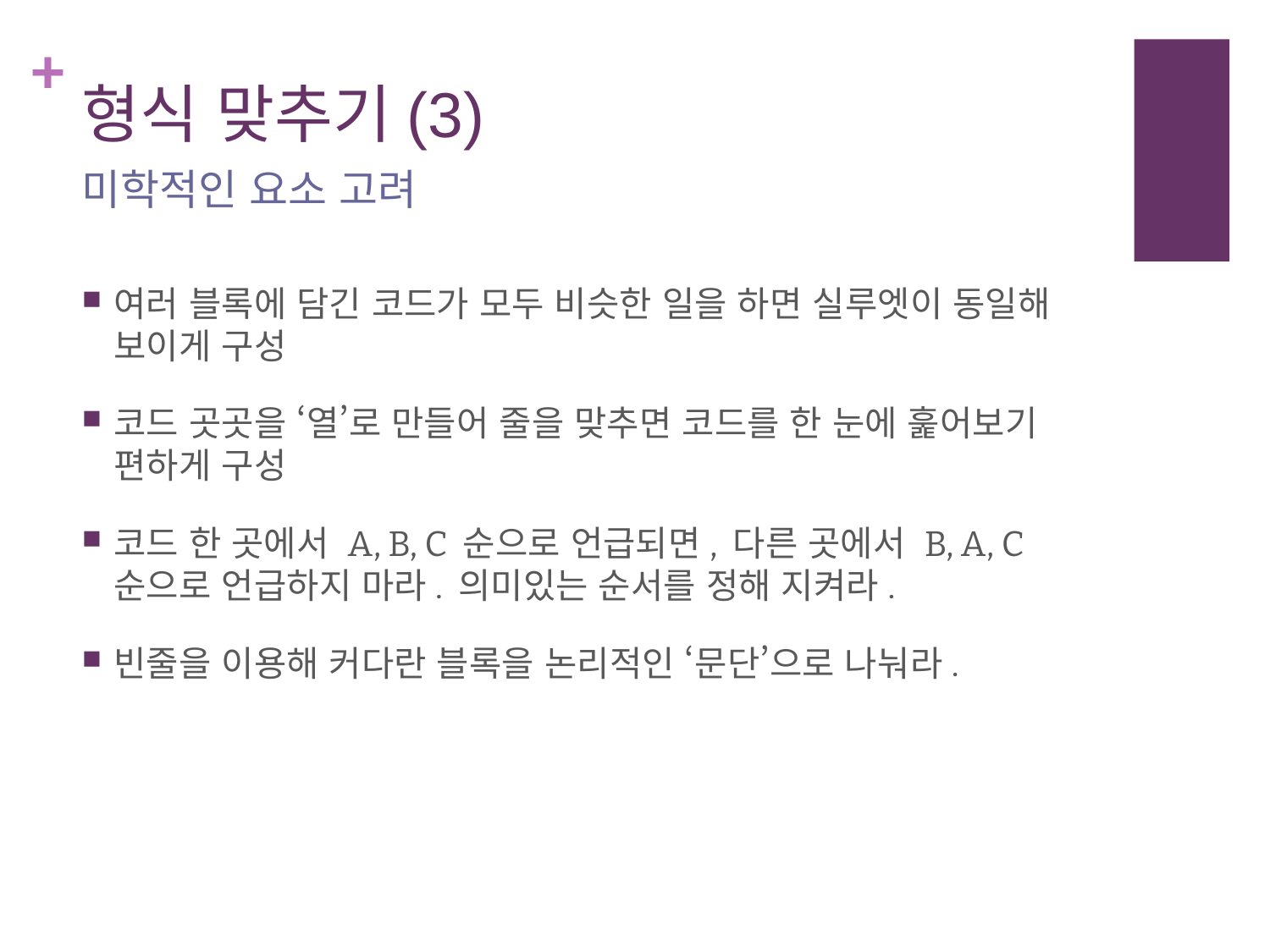

# 형식 맞추기(3)
미학적인 요소 고려
여러 블록에 담긴 코드가 모두 비슷한 일을 하면 실루엣이 동일해 보이게 구성
코드 곳곳을 ‘열’로 만들어 줄을 맞추면 코드를 한 눈에 훑어보기 편하게 구성
코드 한 곳에서 A, B, C 순으로 언급되면, 다른 곳에서 B, A, C 순으로 언급하지 마라. 의미있는 순서를 정해 지켜라.
빈줄을 이용해 커다란 블록을 논리적인 ‘문단’으로 나눠라.